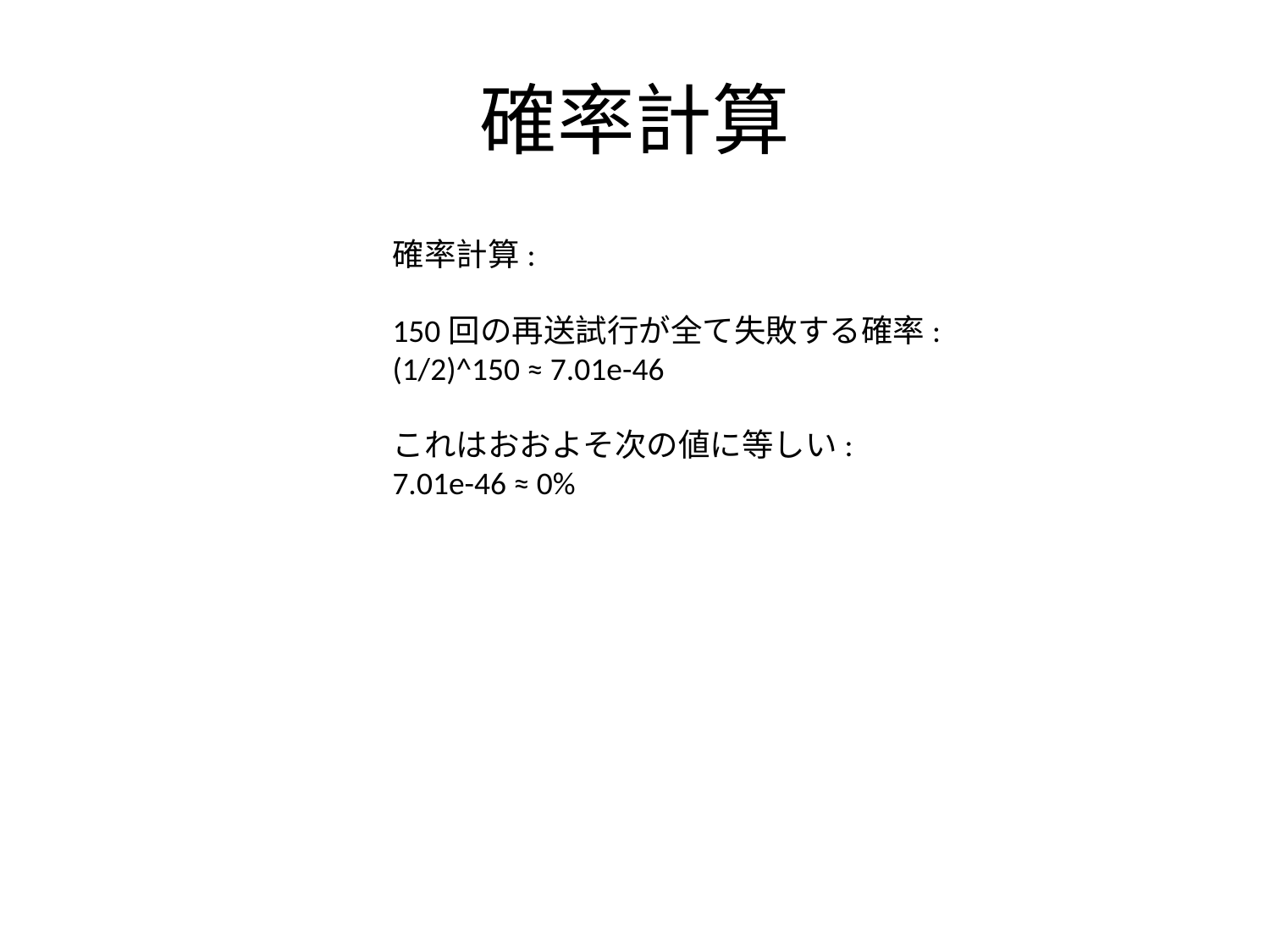

# 確率計算

確率計算:

150回の再送試行が全て失敗する確率:
(1/2)^150 ≈ 7.01e-46

これはおおよそ次の値に等しい:
7.01e-46 ≈ 0%